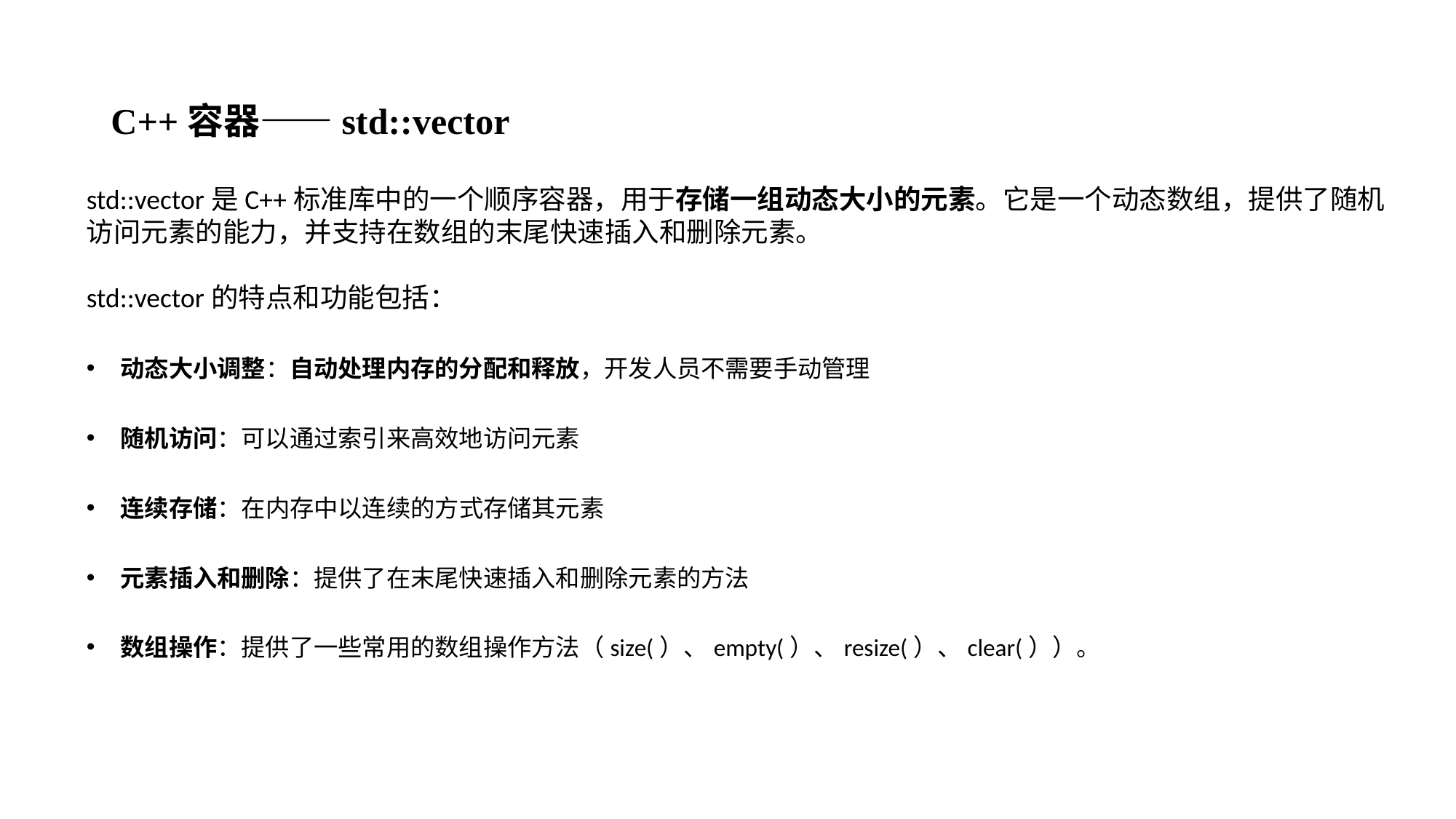

# C++容器——std::vector
std::vector是C++标准库中的一个顺序容器，用于存储一组动态大小的元素。它是一个动态数组，提供了随机访问元素的能力，并支持在数组的末尾快速插入和删除元素。

std::vector的特点和功能包括：
动态大小调整：自动处理内存的分配和释放，开发人员不需要手动管理
随机访问：可以通过索引来高效地访问元素
连续存储：在内存中以连续的方式存储其元素
元素插入和删除：提供了在末尾快速插入和删除元素的方法
数组操作：提供了一些常用的数组操作方法（size(）、empty(）、resize(）、clear(））。